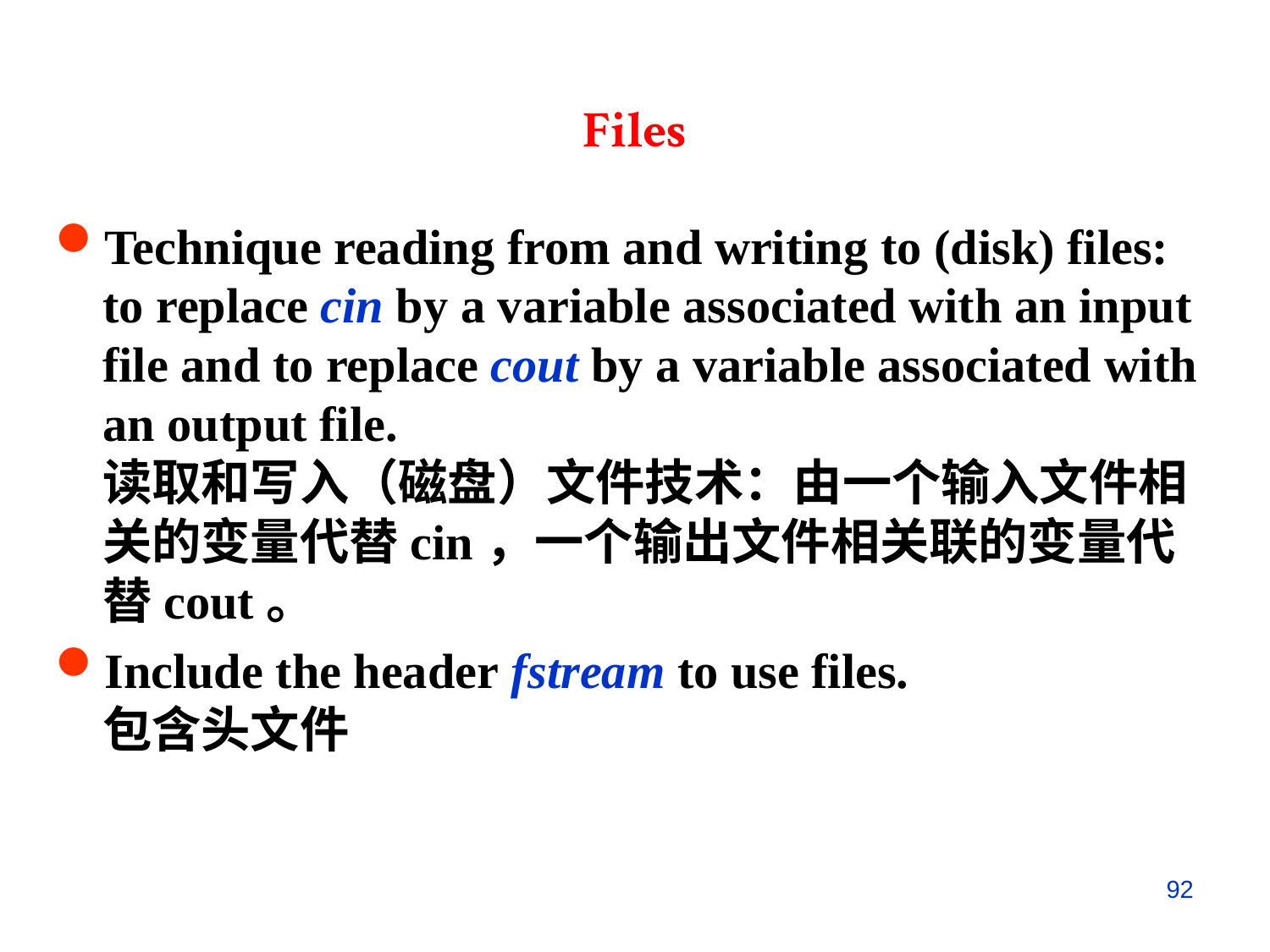

Files
Technique reading from and writing to (disk) files: to replace cin by a variable associated with an input file and to replace cout by a variable associated with an output file.
读取和写入（磁盘）文件技术：由一个输入文件相关的变量代替cin，一个输出文件相关联的变量代替cout。
Include the header fstream to use files.
包含头文件
92